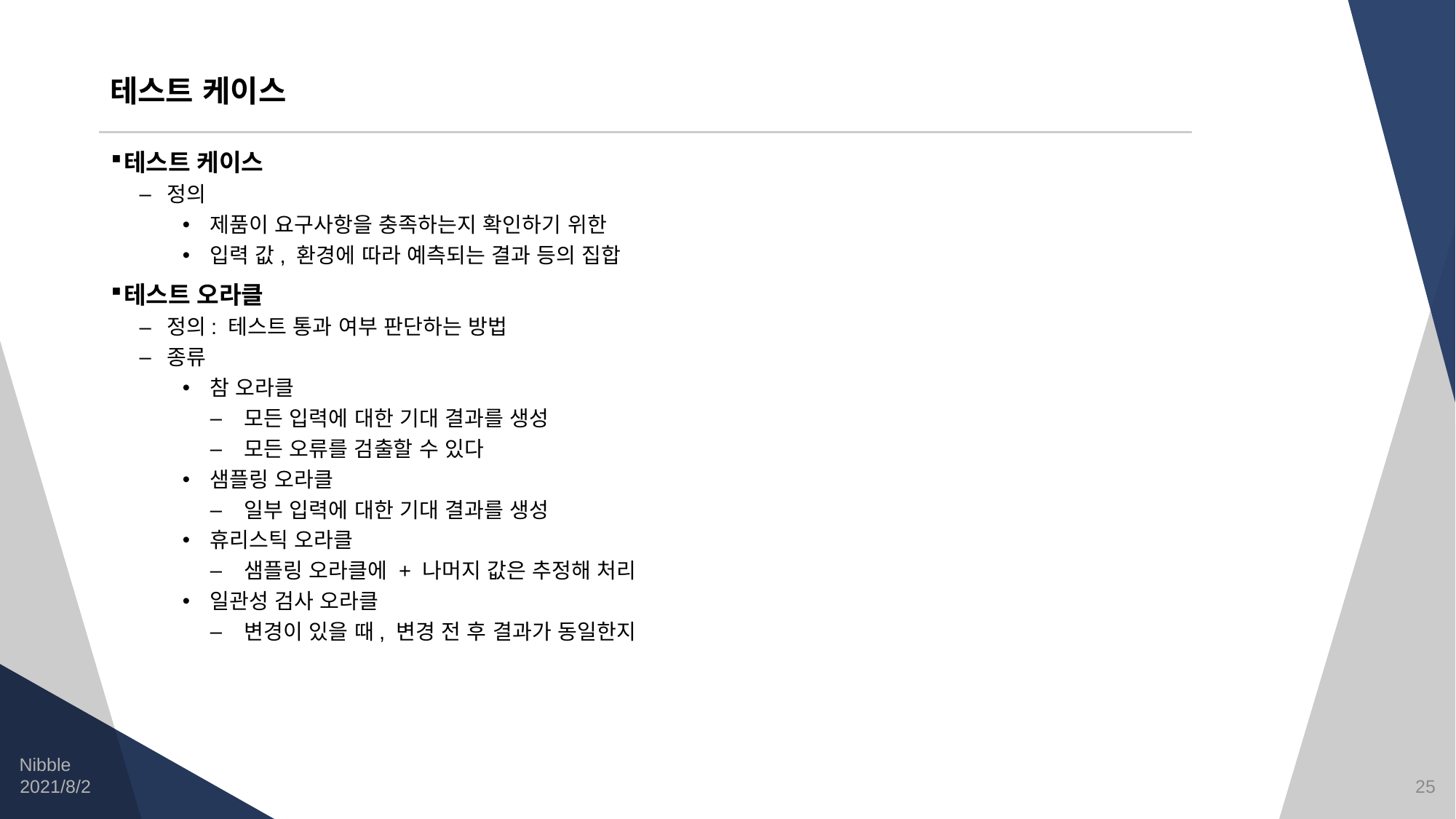

# 테스트 케이스

테스트 케이스
정의
제품이 요구사항을 충족하는지 확인하기 위한
입력 값, 환경에 따라 예측되는 결과 등의 집합
테스트 오라클
정의: 테스트 통과 여부 판단하는 방법
종류
참 오라클
모든 입력에 대한 기대 결과를 생성
모든 오류를 검출할 수 있다
샘플링 오라클
일부 입력에 대한 기대 결과를 생성
휴리스틱 오라클
샘플링 오라클에 + 나머지 값은 추정해 처리
일관성 검사 오라클
변경이 있을 때, 변경 전 후 결과가 동일한지
Nibble
2021/8/2
25